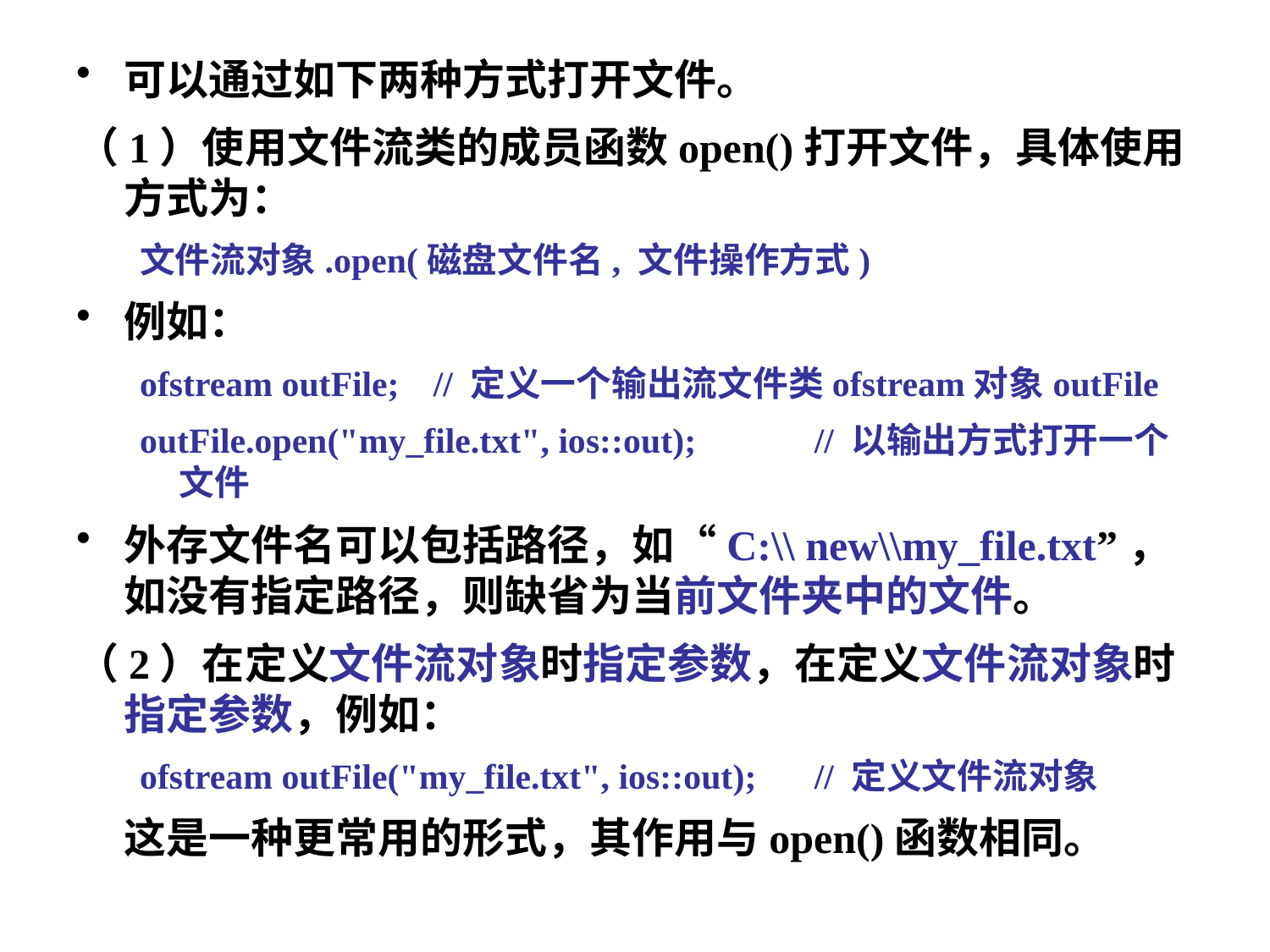

可以通过如下两种方式打开文件。
（1）使用文件流类的成员函数open()打开文件，具体使用方式为：
文件流对象.open(磁盘文件名, 文件操作方式)
例如：
ofstream outFile;	// 定义一个输出流文件类ofstream对象outFile
outFile.open("my_file.txt", ios::out);	// 以输出方式打开一个文件
外存文件名可以包括路径，如“C:\\ new\\my_file.txt”，如没有指定路径，则缺省为当前文件夹中的文件。
（2）在定义文件流对象时指定参数，在定义文件流对象时指定参数，例如：
ofstream outFile("my_file.txt", ios::out);	// 定义文件流对象
	这是一种更常用的形式，其作用与open()函数相同。